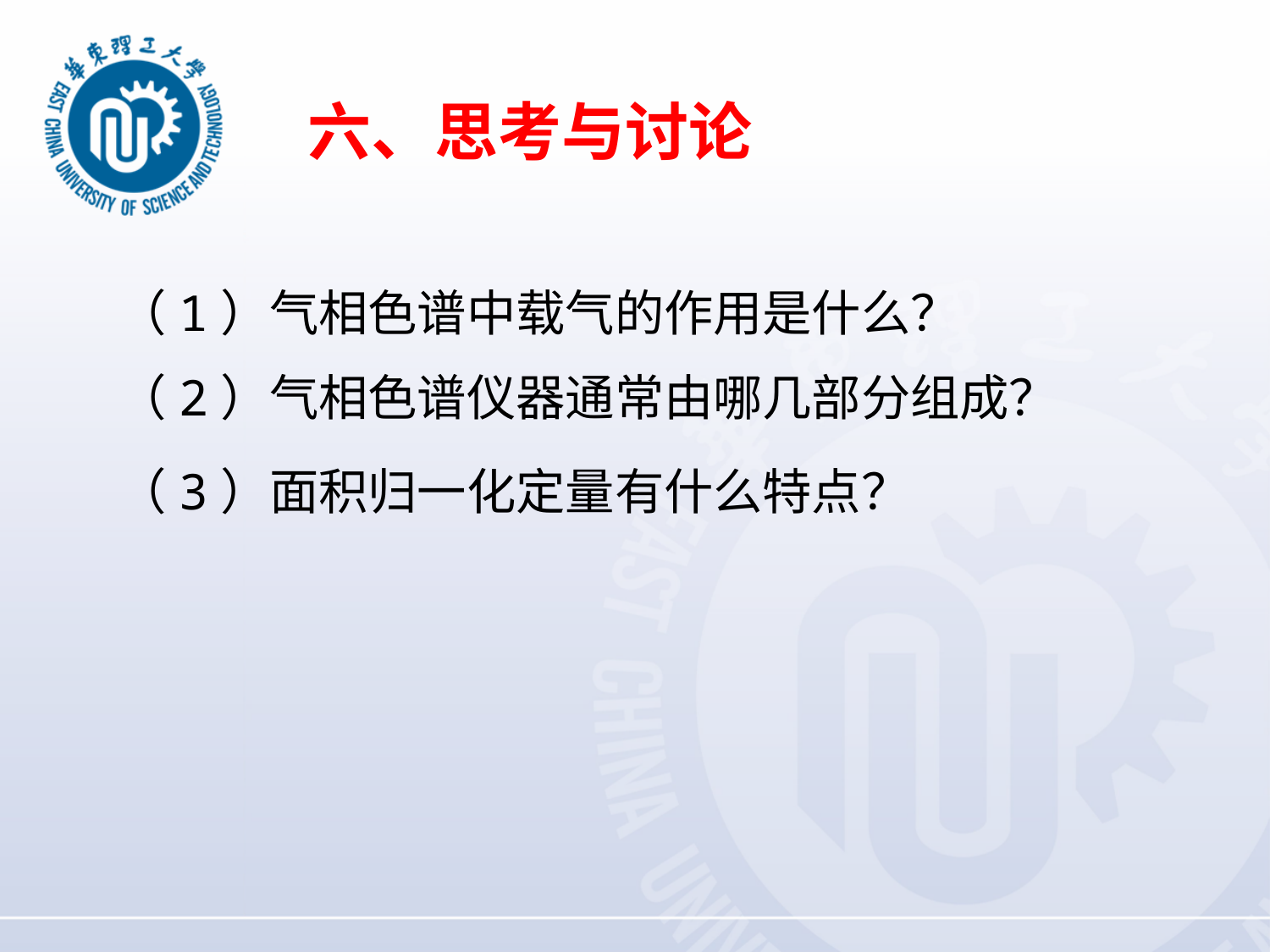

六、思考与讨论
（1）气相色谱中载气的作用是什么？
（2）气相色谱仪器通常由哪几部分组成？
（3）面积归一化定量有什么特点？